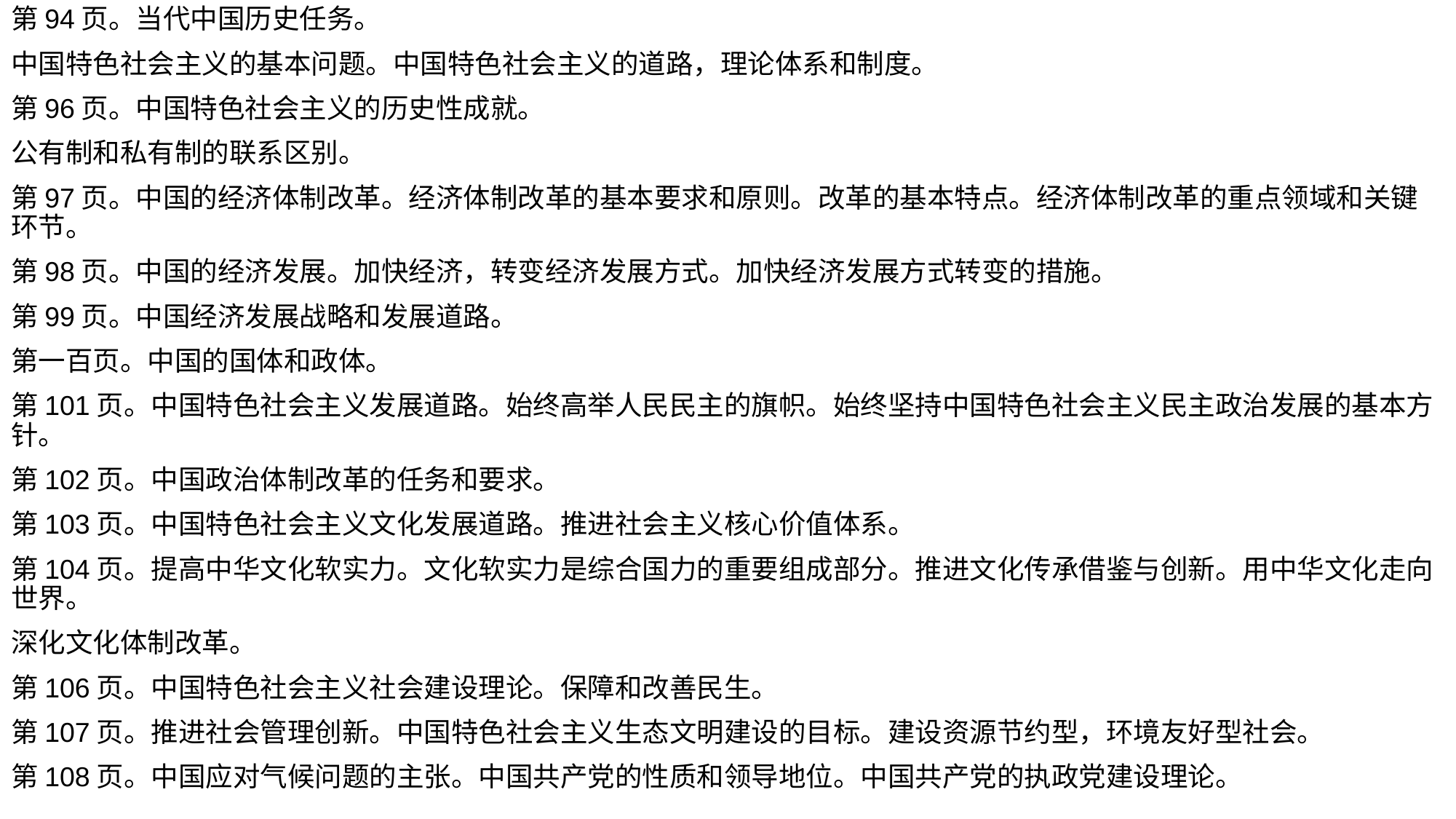

第94页。当代中国历史任务。
中国特色社会主义的基本问题。中国特色社会主义的道路，理论体系和制度。
第96页。中国特色社会主义的历史性成就。
公有制和私有制的联系区别。
第97页。中国的经济体制改革。经济体制改革的基本要求和原则。改革的基本特点。经济体制改革的重点领域和关键环节。
第98页。中国的经济发展。加快经济，转变经济发展方式。加快经济发展方式转变的措施。
第99页。中国经济发展战略和发展道路。
第一百页。中国的国体和政体。
第101页。中国特色社会主义发展道路。始终高举人民民主的旗帜。始终坚持中国特色社会主义民主政治发展的基本方针。
第102页。中国政治体制改革的任务和要求。
第103页。中国特色社会主义文化发展道路。推进社会主义核心价值体系。
第104页。提高中华文化软实力。文化软实力是综合国力的重要组成部分。推进文化传承借鉴与创新。用中华文化走向世界。
深化文化体制改革。
第106页。中国特色社会主义社会建设理论。保障和改善民生。
第107页。推进社会管理创新。中国特色社会主义生态文明建设的目标。建设资源节约型，环境友好型社会。
第108页。中国应对气候问题的主张。中国共产党的性质和领导地位。中国共产党的执政党建设理论。